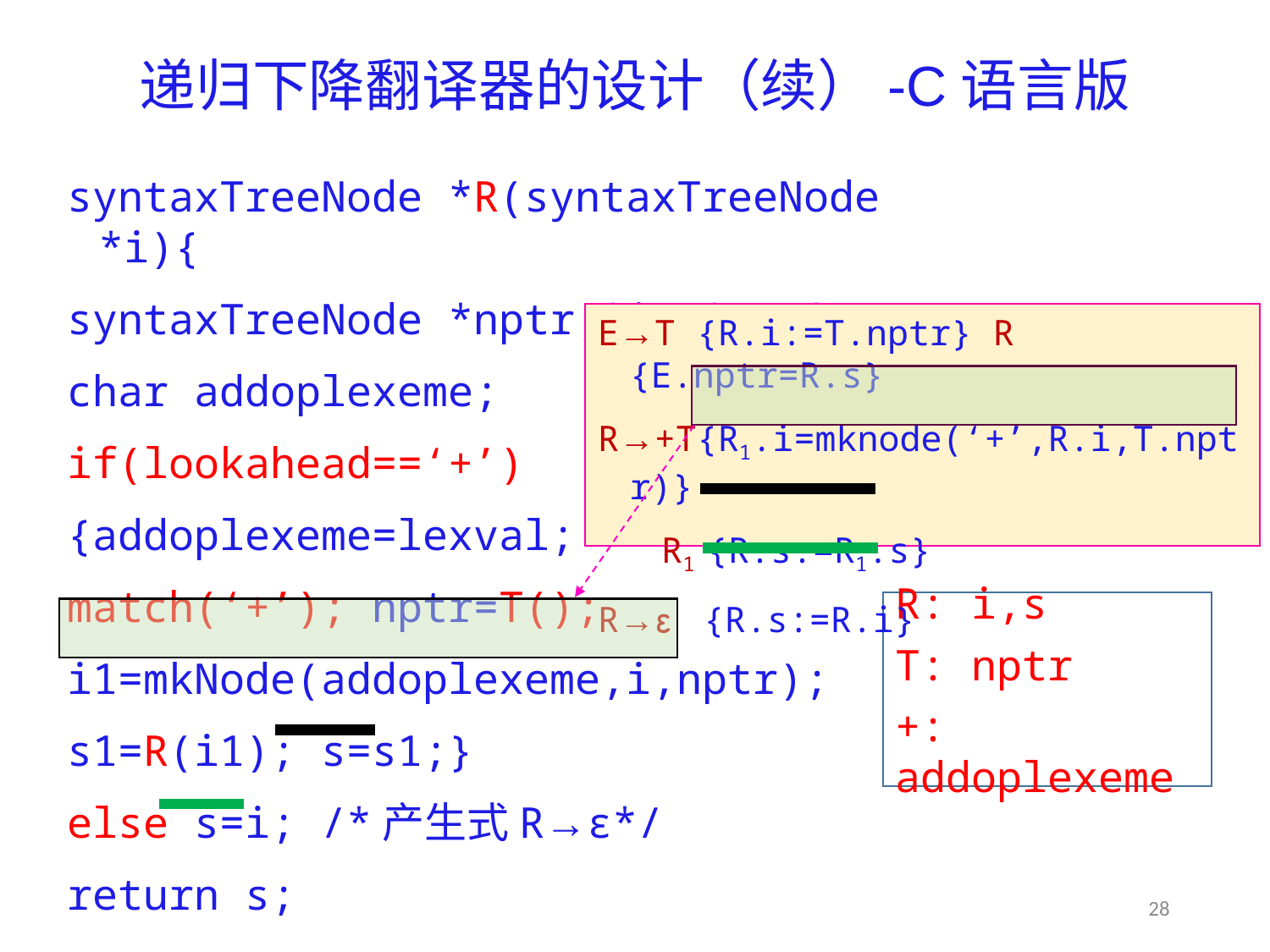

# 递归下降翻译器的设计（续）-C语言版
syntaxTreeNode *R(syntaxTreeNode *i){
syntaxTreeNode *nptr,*i1,*s1,*s;
char addoplexeme;
if(lookahead==‘+’)
{addoplexeme=lexval;
match(‘+’); nptr=T();
i1=mkNode(addoplexeme,i,nptr);
s1=R(i1); s=s1;}
else s=i; /*产生式R→ε*/
return s;
E→T {R.i:=T.nptr} R {E.nptr=R.s}
R→+T{R1.i=mknode(‘+’,R.i,T.nptr)}
   R1 {R.s:=R1.s}
R→ε   {R.s:=R.i}

R: i,s
T: nptr
+: addoplexeme
28